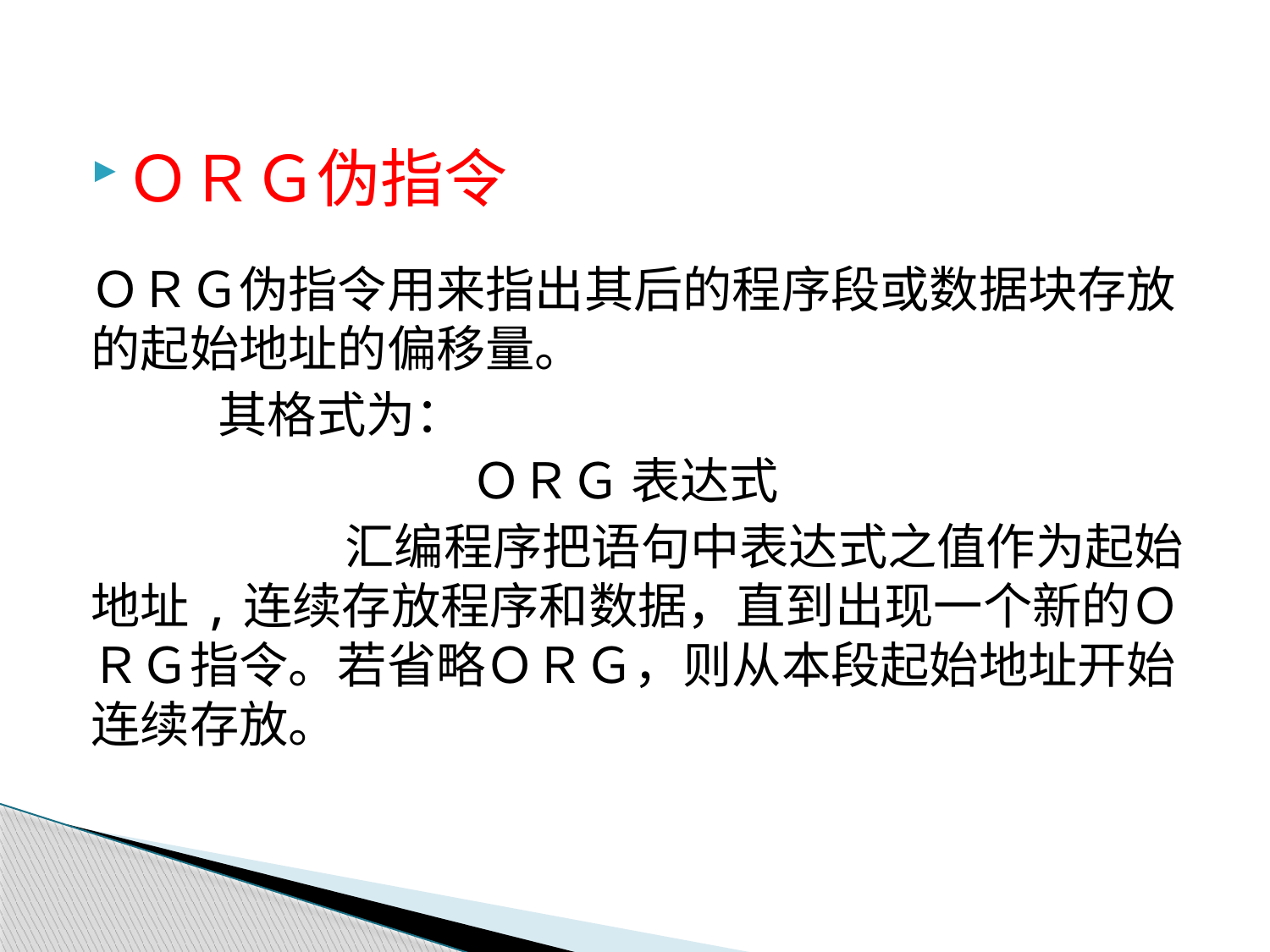

ＯＲＧ伪指令

ＯＲＧ伪指令用来指出其后的程序段或数据块存放的起始地址的偏移量。
	其格式为：
			ＯＲＧ 表达式
		汇编程序把语句中表达式之值作为起始地址,连续存放程序和数据，直到出现一个新的ＯＲＧ指令。若省略ＯＲＧ，则从本段起始地址开始连续存放。